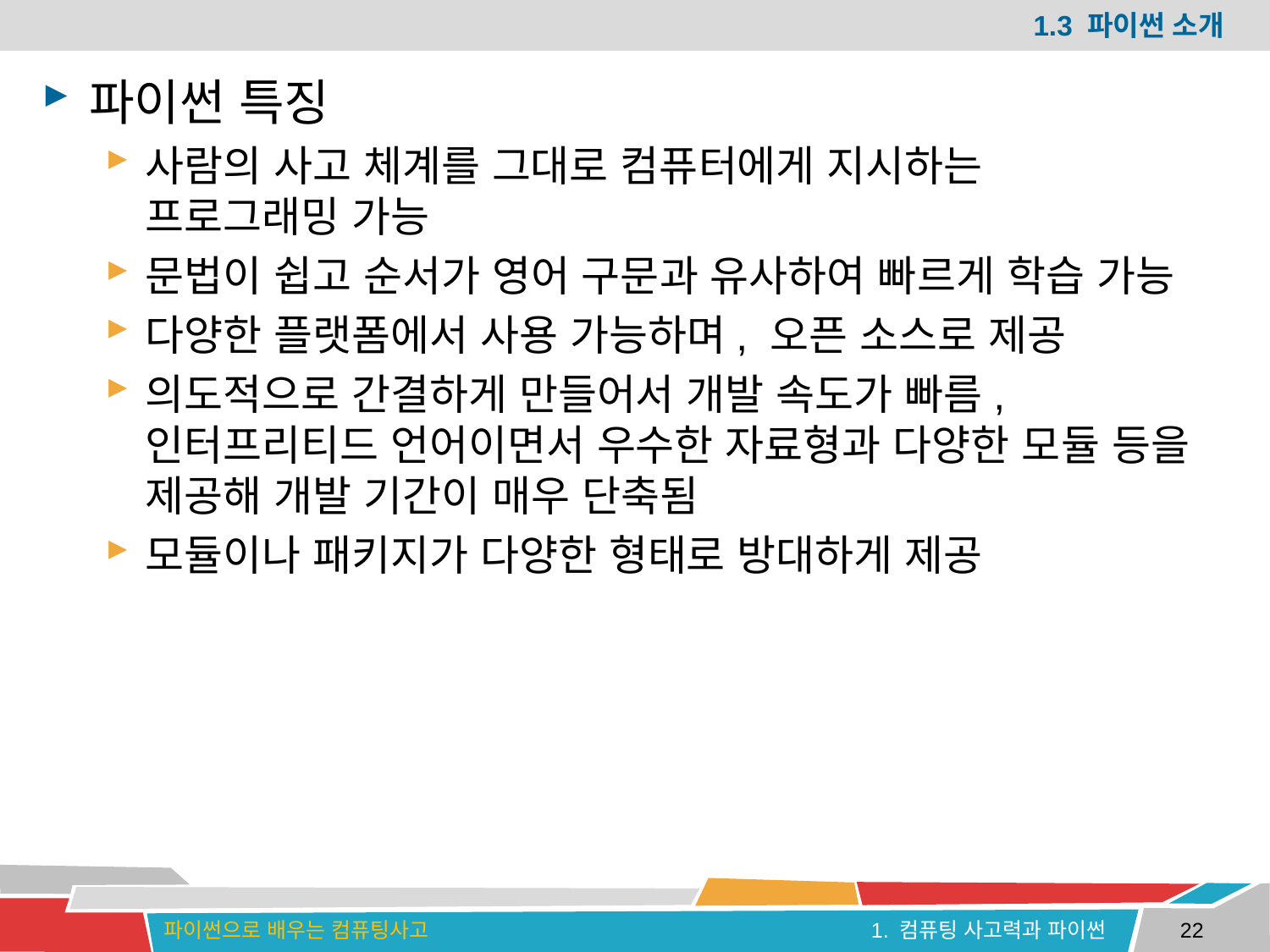

# 1.3 파이썬 소개
파이썬 특징
사람의 사고 체계를 그대로 컴퓨터에게 지시하는
프로그래밍 가능
문법이 쉽고 순서가 영어 구문과 유사하여 빠르게 학습 가능
다양한 플랫폼에서 사용 가능하며, 오픈 소스로 제공
의도적으로 간결하게 만들어서 개발 속도가 빠름,
인터프리티드 언어이면서 우수한 자료형과 다양한 모듈 등을 제공해 개발 기간이 매우 단축됨
모듈이나 패키지가 다양한 형태로 방대하게 제공

22